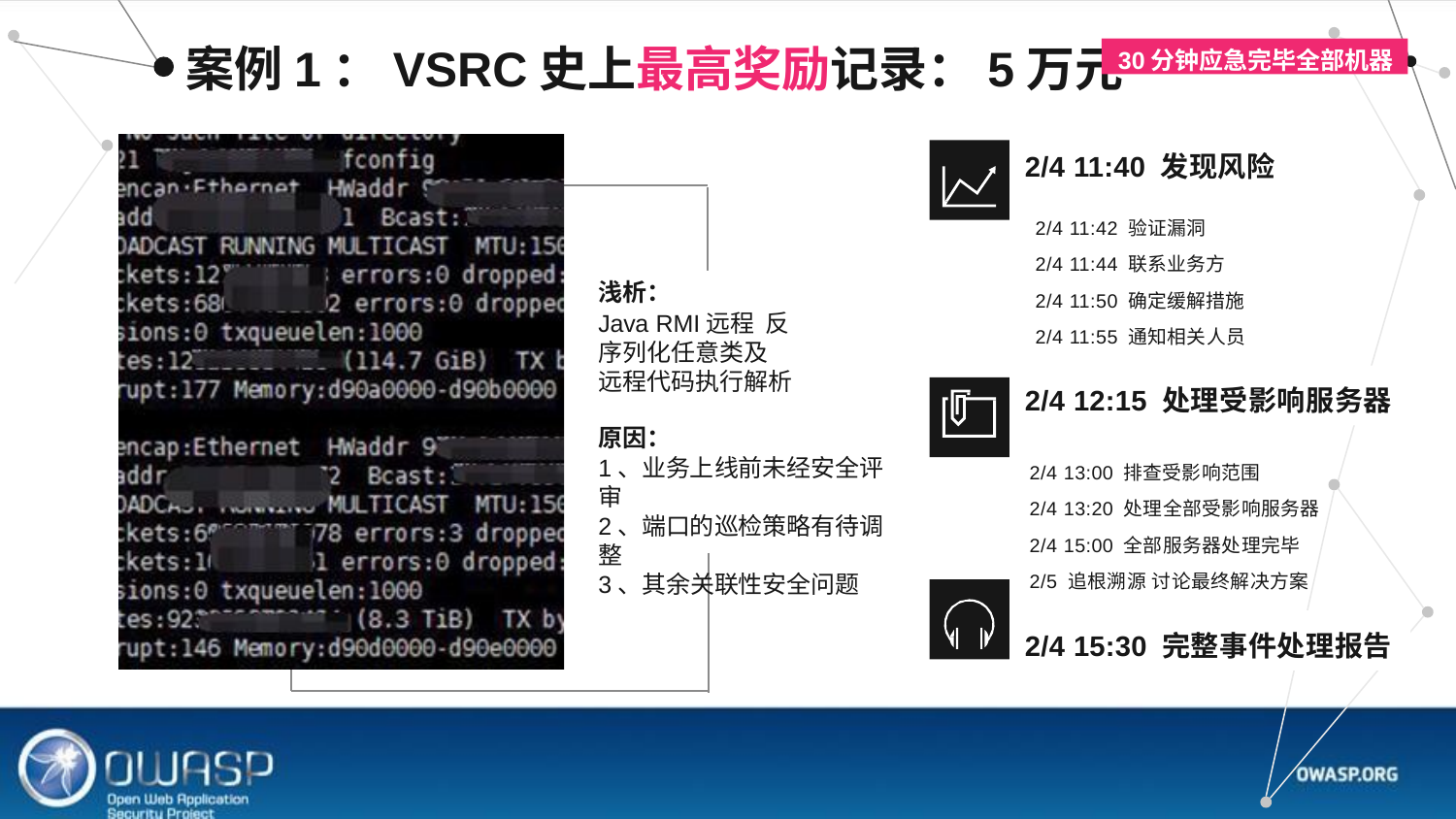

# 案例1：VSRC史上最高奖励记录：5万元

30分钟应急完毕全部机器

2/4 11:40 发现风险

2/4 11:42 验证漏洞
2/4 11:44 联系业务方
2/4 11:50 确定缓解措施
2/4 11:55 通知相关人员

浅析：
Java RMI远程  反序列化任意类及  远程代码执行解析

2/4 12:15 处理受影响服务器

原因：
1、业务上线前未经安全评审
2、端口的巡检策略有待调整
3、其余关联性安全问题
2/4 13:00 排查受影响范围
2/4 13:20 处理全部受影响服务器
2/4 15:00 全部服务器处理完毕
2/5 追根溯源 讨论最终解决方案

2/4 15:30 完整事件处理报告